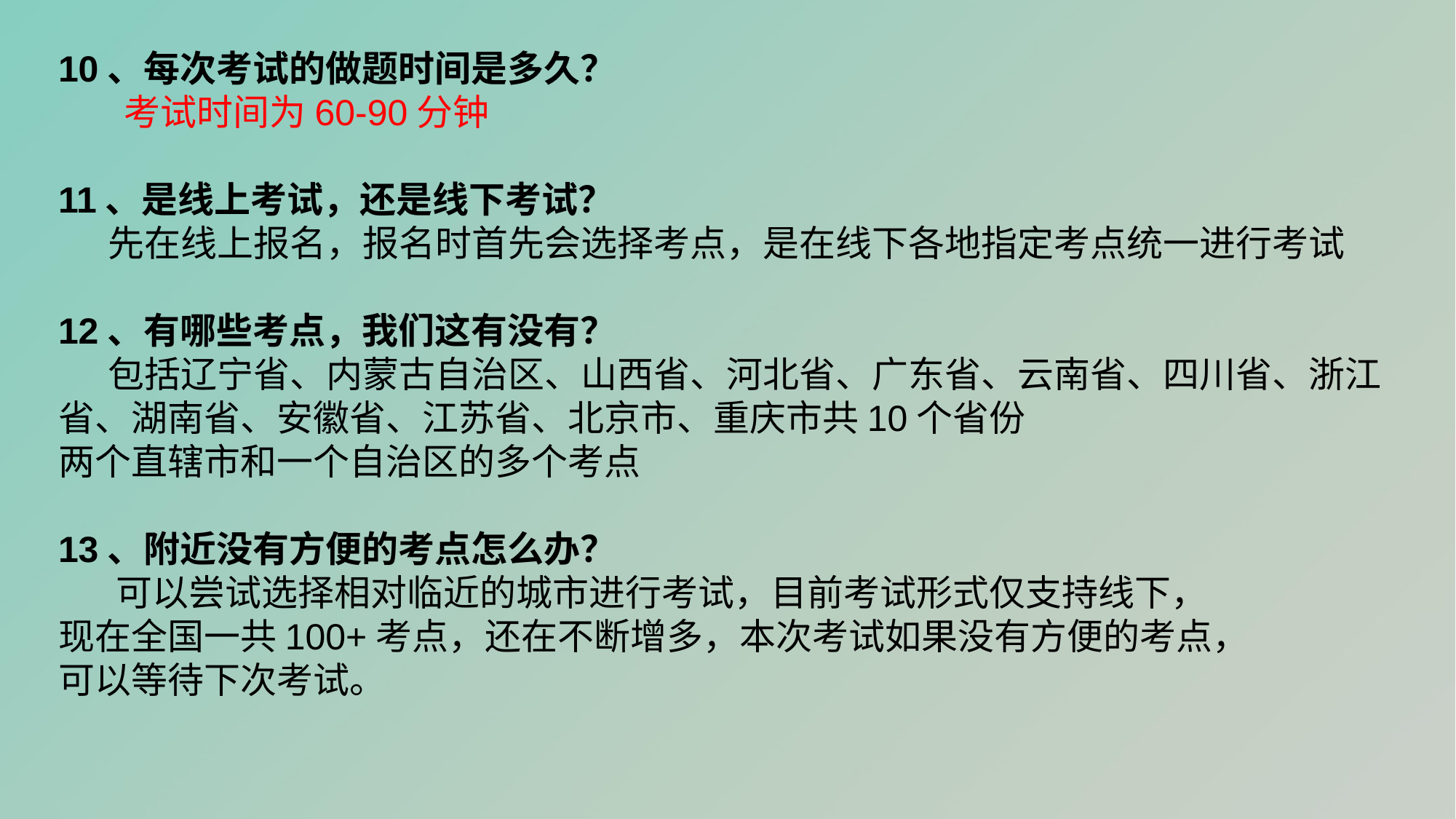

10、每次考试的做题时间是多久？
       考试时间为60-90分钟

11、是线上考试，还是线下考试？
     先在线上报名，报名时首先会选择考点，是在线下各地指定考点统一进行考试

12、有哪些考点，我们这有没有？
     包括辽宁省、内蒙古自治区、山西省、河北省、广东省、云南省、四川省、浙江省、湖南省、安徽省、江苏省、北京市、重庆市共10个省份
两个直辖市和一个自治区的多个考点

13、附近没有方便的考点怎么办？
      可以尝试选择相对临近的城市进行考试，目前考试形式仅支持线下，
现在全国一共100+考点，还在不断增多，本次考试如果没有方便的考点，
可以等待下次考试。